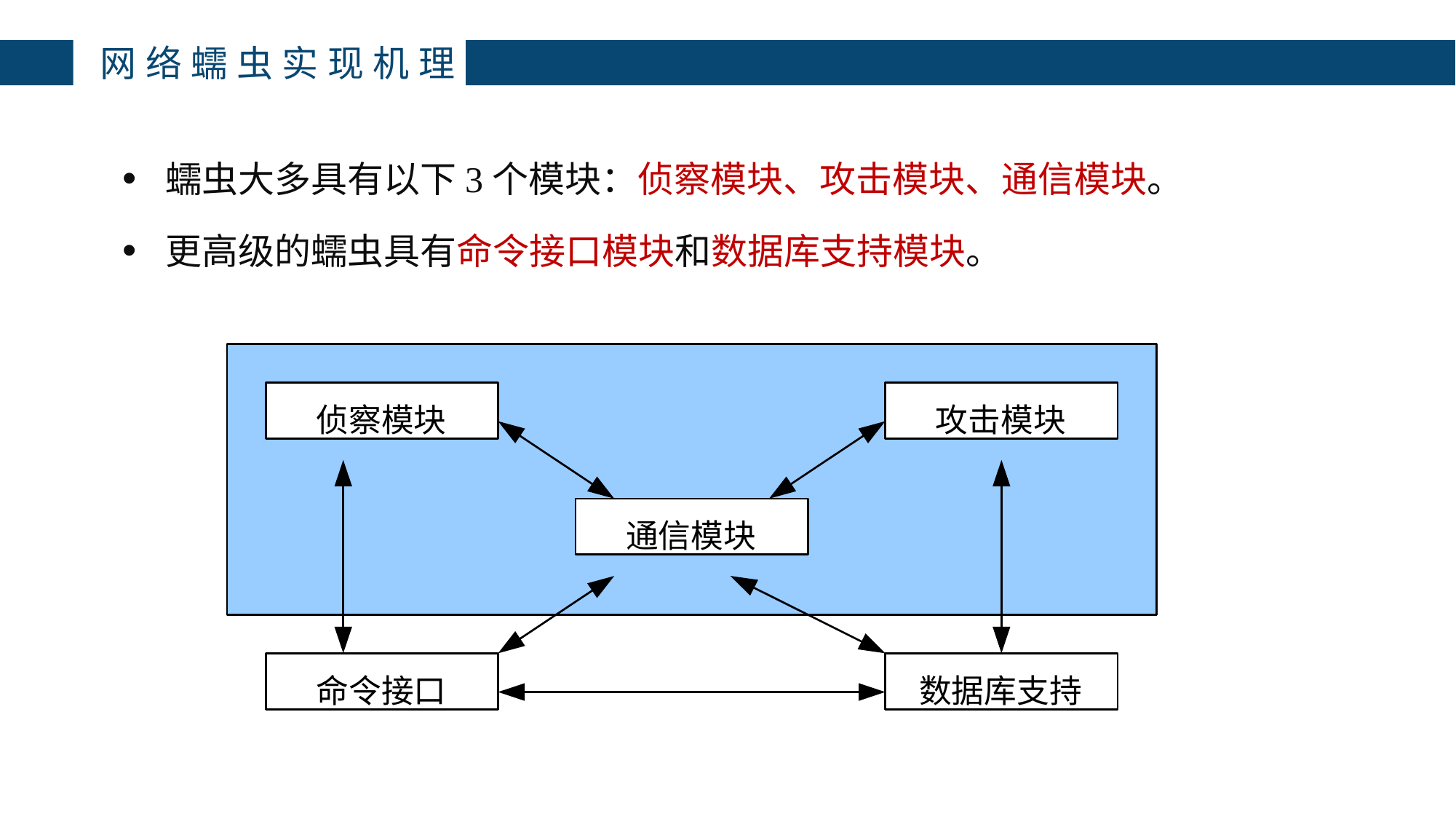

网络蠕虫实现机理

蠕虫大多具有以下3个模块：侦察模块、攻击模块、通信模块。
更高级的蠕虫具有命令接口模块和数据库支持模块。

侦察模块
攻击模块

通信模块

命令接口
数据库支持